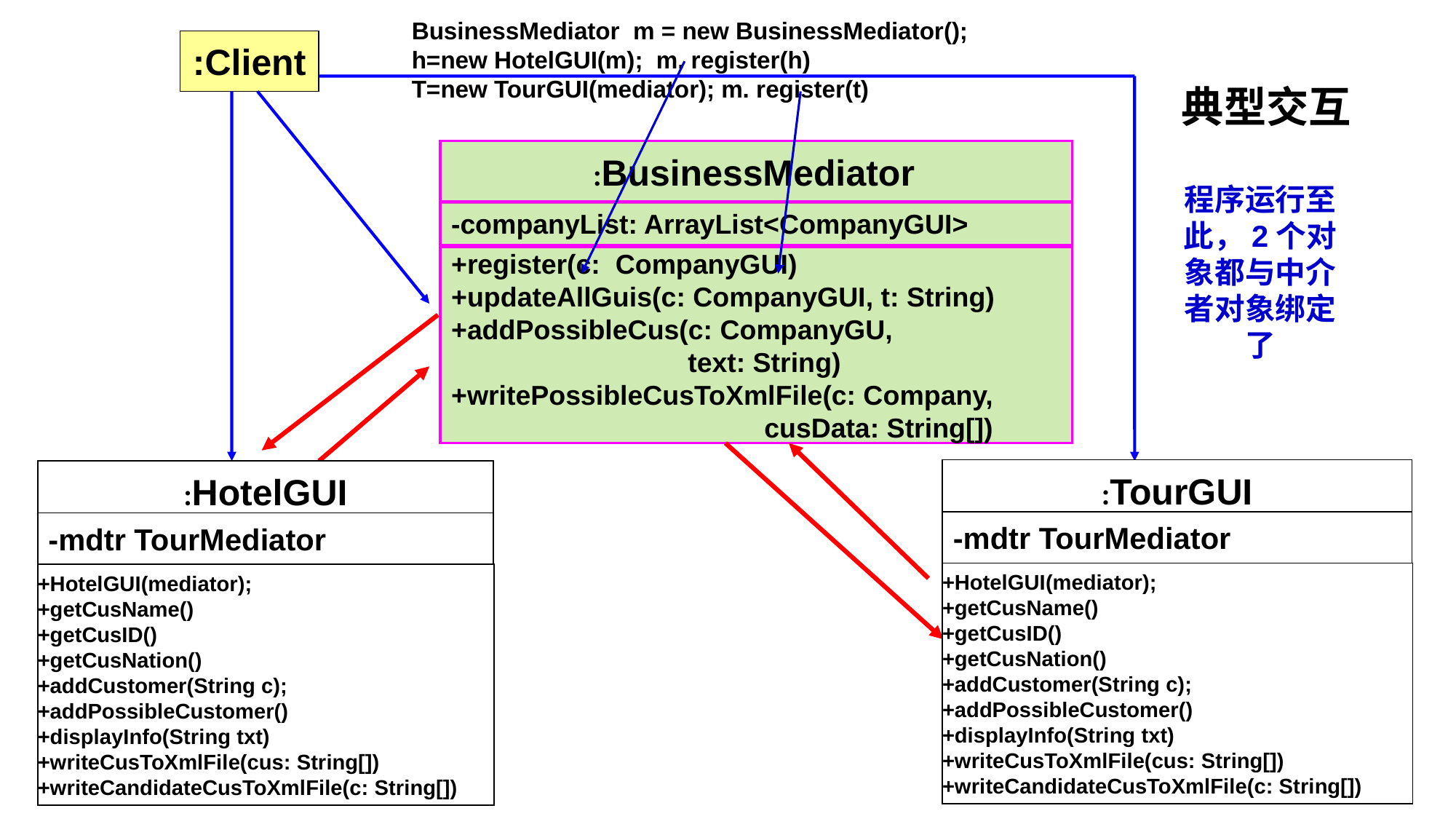

BusinessMediator  m = new BusinessMediator();
h=new HotelGUI(m);  m. register(h)
T=new TourGUI(mediator); m. register(t)
:Client

典型交互

:BusinessMediator
程序运行至此，2个对象都与中介者对象绑定了
-companyList: ArrayList<CompanyGUI>
+register(c:  CompanyGUI)
+updateAllGuis(c: CompanyGUI, t: String)
+addPossibleCus(c: CompanyGU,
                               text: String)
+writePossibleCusToXmlFile(c: Company,
                                         cusData: String[])

:TourGUI
-mdtr TourMediator
+HotelGUI(mediator);
+getCusName()
+getCusID()
+getCusNation()
+addCustomer(String c);
+addPossibleCustomer()
+displayInfo(String txt)
+writeCusToXmlFile(cus: String[])
+writeCandidateCusToXmlFile(c: String[])
:HotelGUI
-mdtr TourMediator
+HotelGUI(mediator);
+getCusName()
+getCusID()
+getCusNation()
+addCustomer(String c);
+addPossibleCustomer()
+displayInfo(String txt)
+writeCusToXmlFile(cus: String[])
+writeCandidateCusToXmlFile(c: String[])